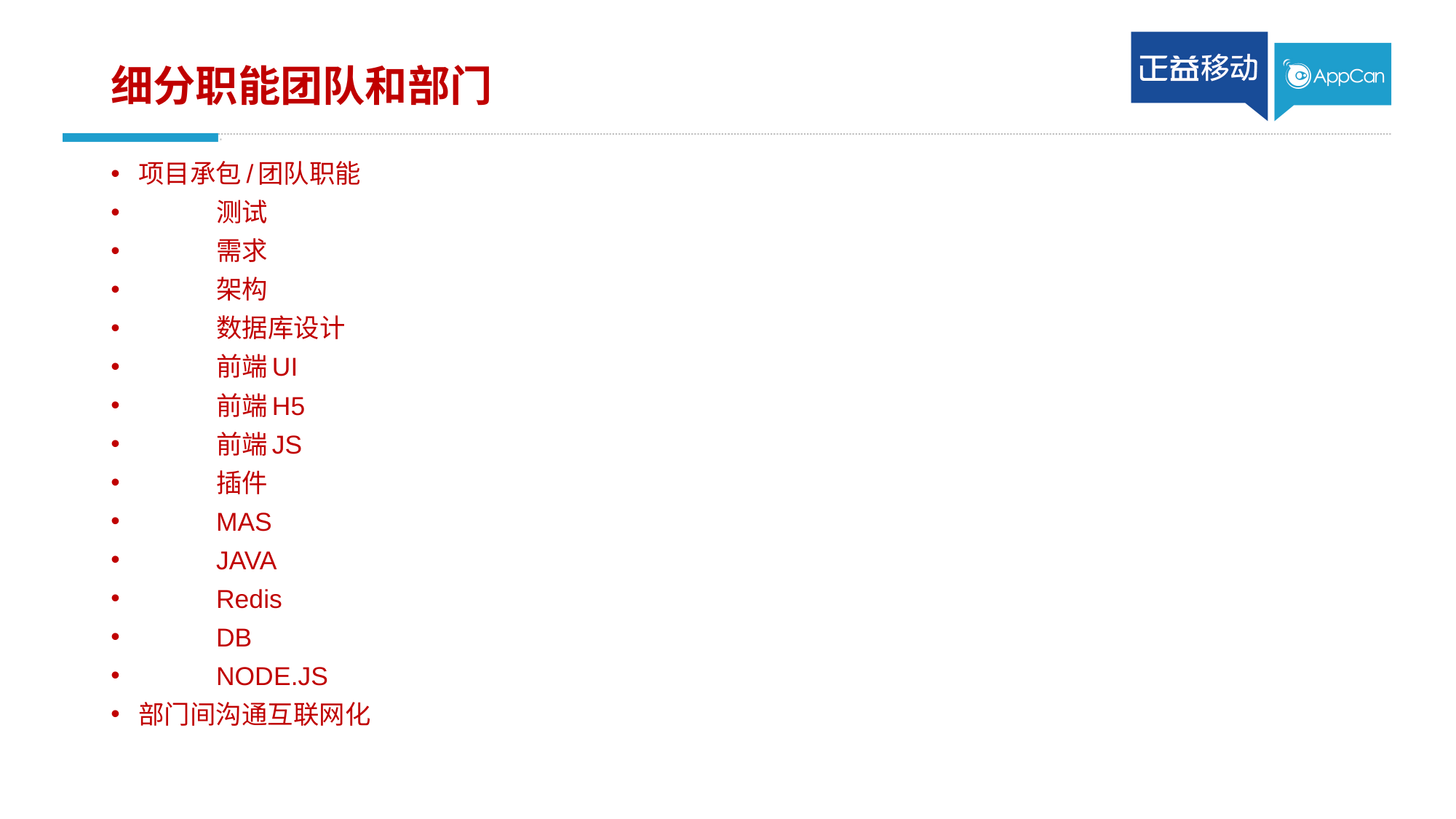

# 细分职能团队和部门
项目承包/团队职能
	测试
	需求
	架构
	数据库设计
	前端UI
	前端H5
	前端JS
	插件
	MAS
	JAVA
	Redis
	DB
	NODE.JS
部门间沟通互联网化